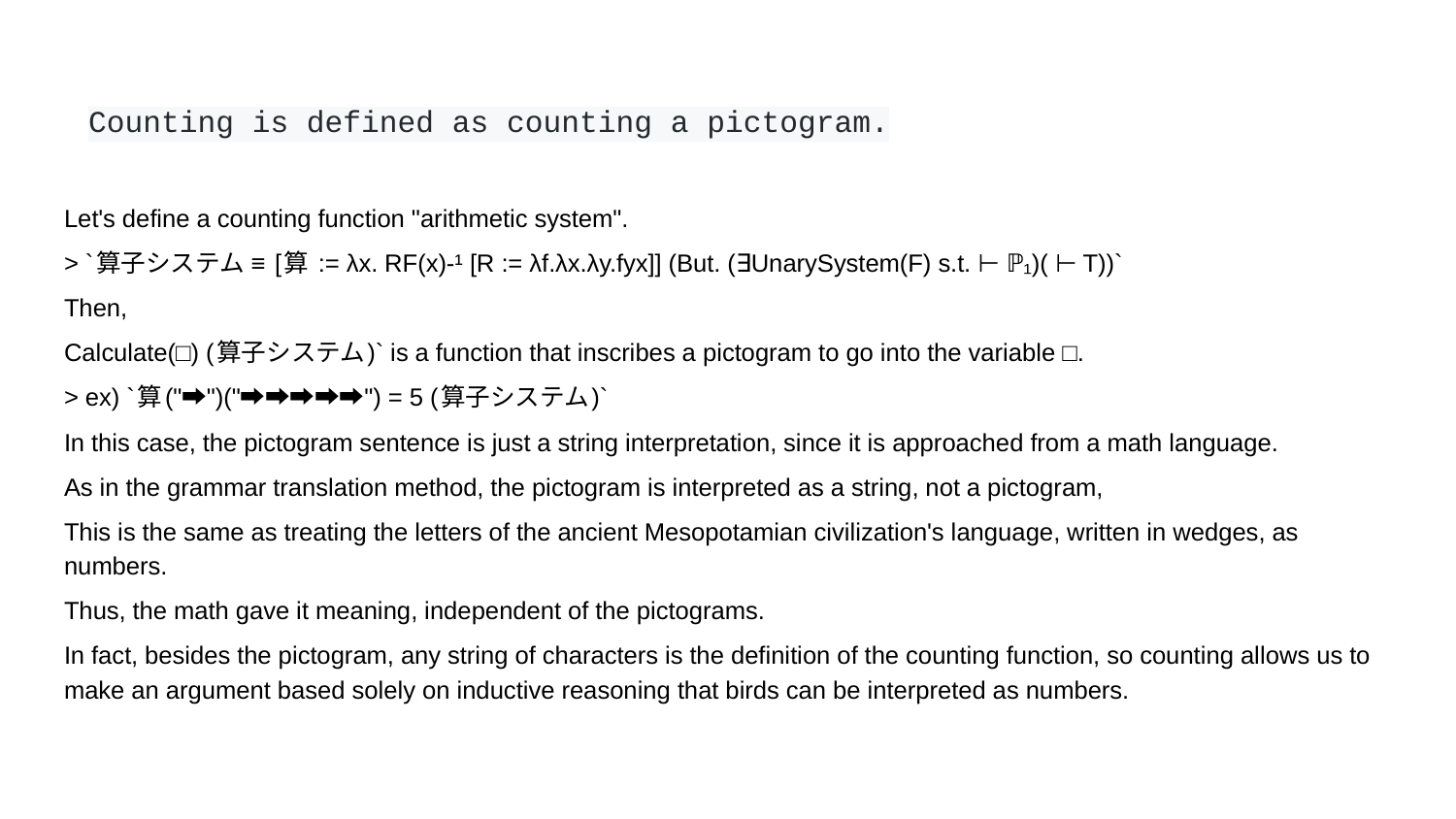

# Counting is defined as counting a pictogram.
Let's define a counting function "arithmetic system".
> `算子システム ≡ [算 := λx. RF(x)-¹ [R := λf.λx.λy.fyx]] (But. (∃UnarySystem(F) s.t. ⊢ ℙ₁)( ⊢ T))`
Then,
Calculate(□) (算子システム)` is a function that inscribes a pictogram to go into the variable □.
> ex) `算("⮕")("⮕⮕⮕⮕⮕") = 5 (算子システム)`
In this case, the pictogram sentence is just a string interpretation, since it is approached from a math language.
As in the grammar translation method, the pictogram is interpreted as a string, not a pictogram,
This is the same as treating the letters of the ancient Mesopotamian civilization's language, written in wedges, as numbers.
Thus, the math gave it meaning, independent of the pictograms.
In fact, besides the pictogram, any string of characters is the definition of the counting function, so counting allows us to make an argument based solely on inductive reasoning that birds can be interpreted as numbers.